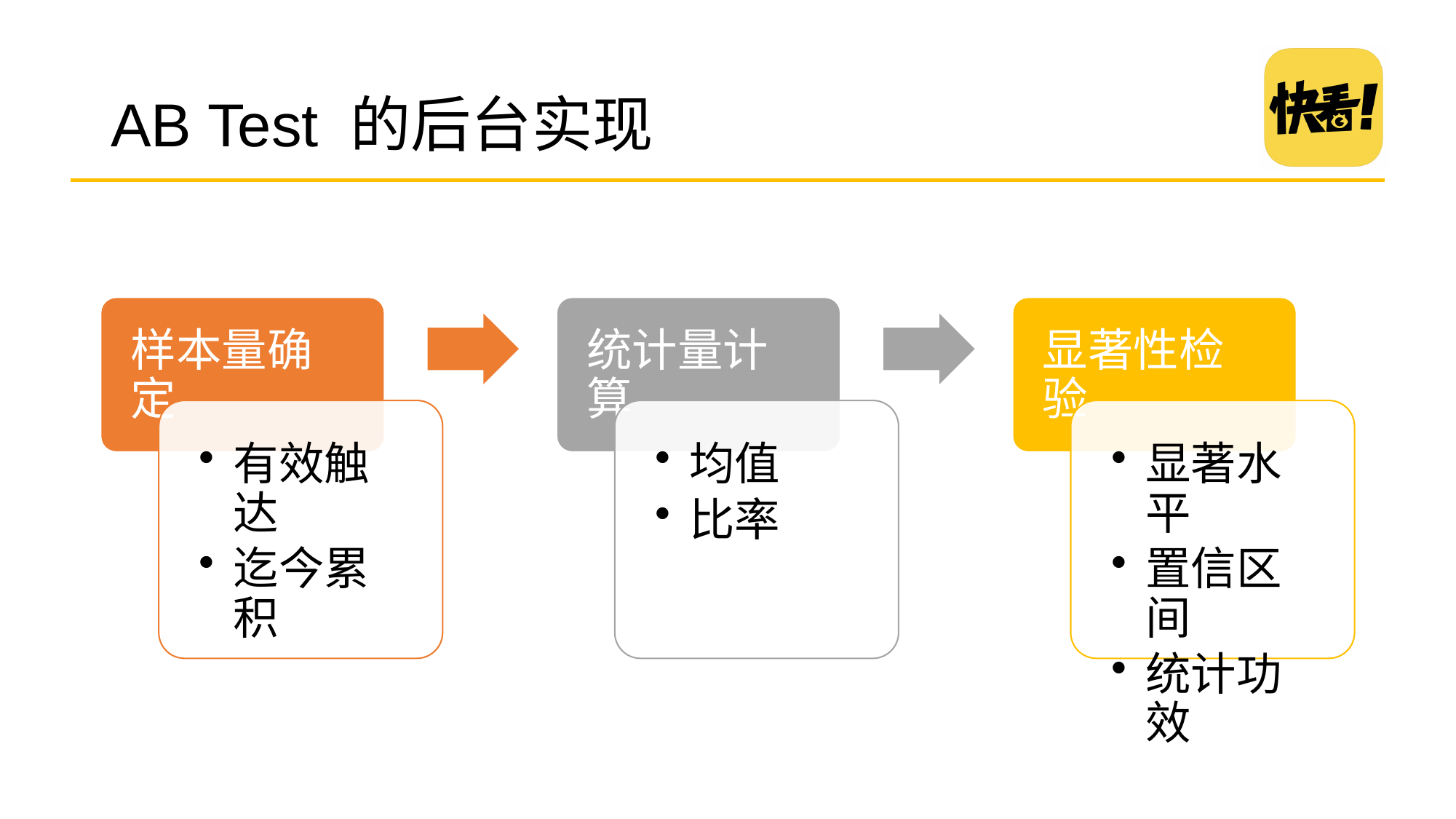

# AB Test 的后台实现
样本量确定
有效触达
迄今累积

统计量计算
均值
比率

显著性检验
显著水平
置信区间
统计功效